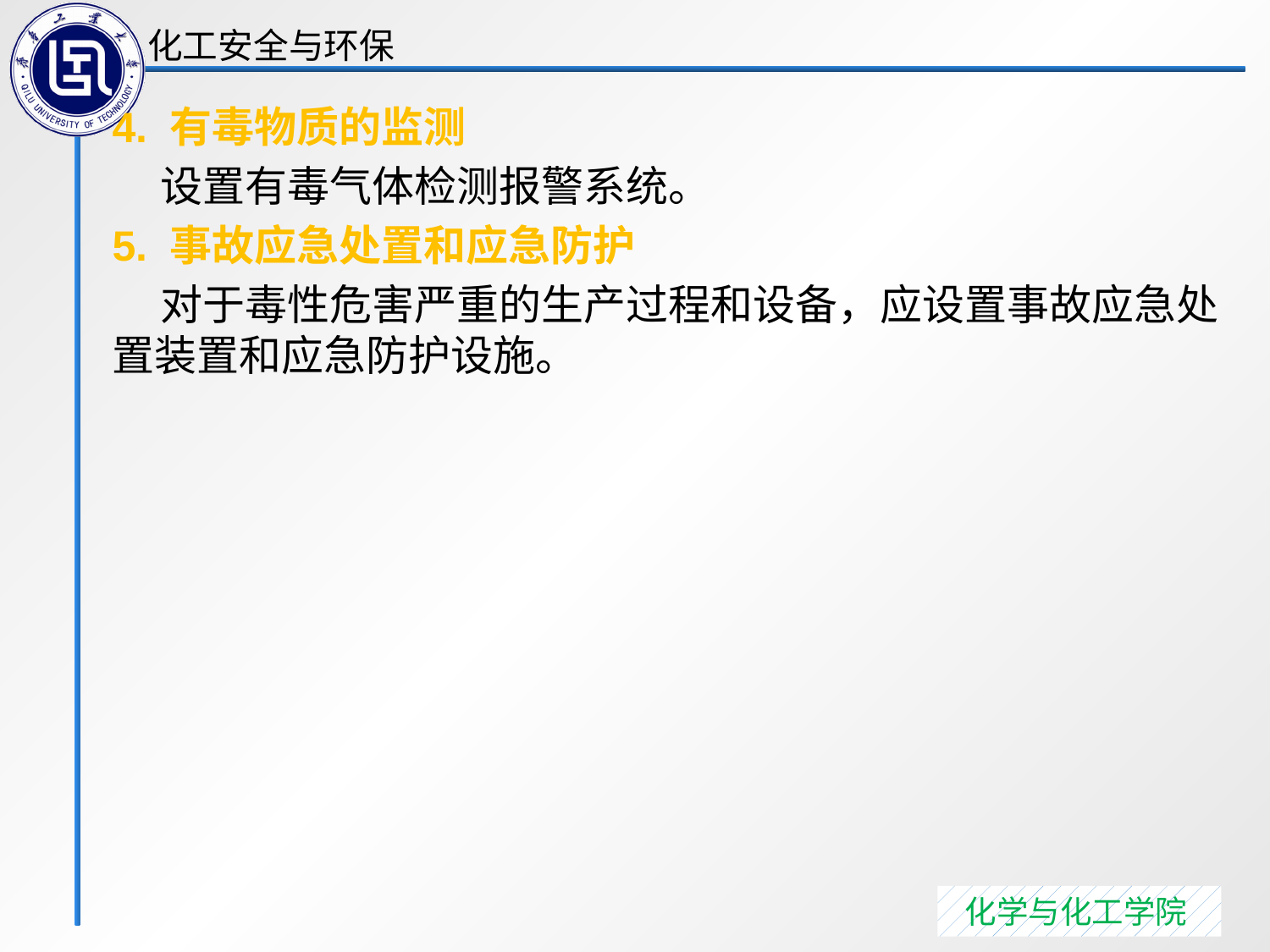

4. 有毒物质的监测
    设置有毒气体检测报警系统。
5. 事故应急处置和应急防护
    对于毒性危害严重的生产过程和设备，应设置事故应急处置装置和应急防护设施。